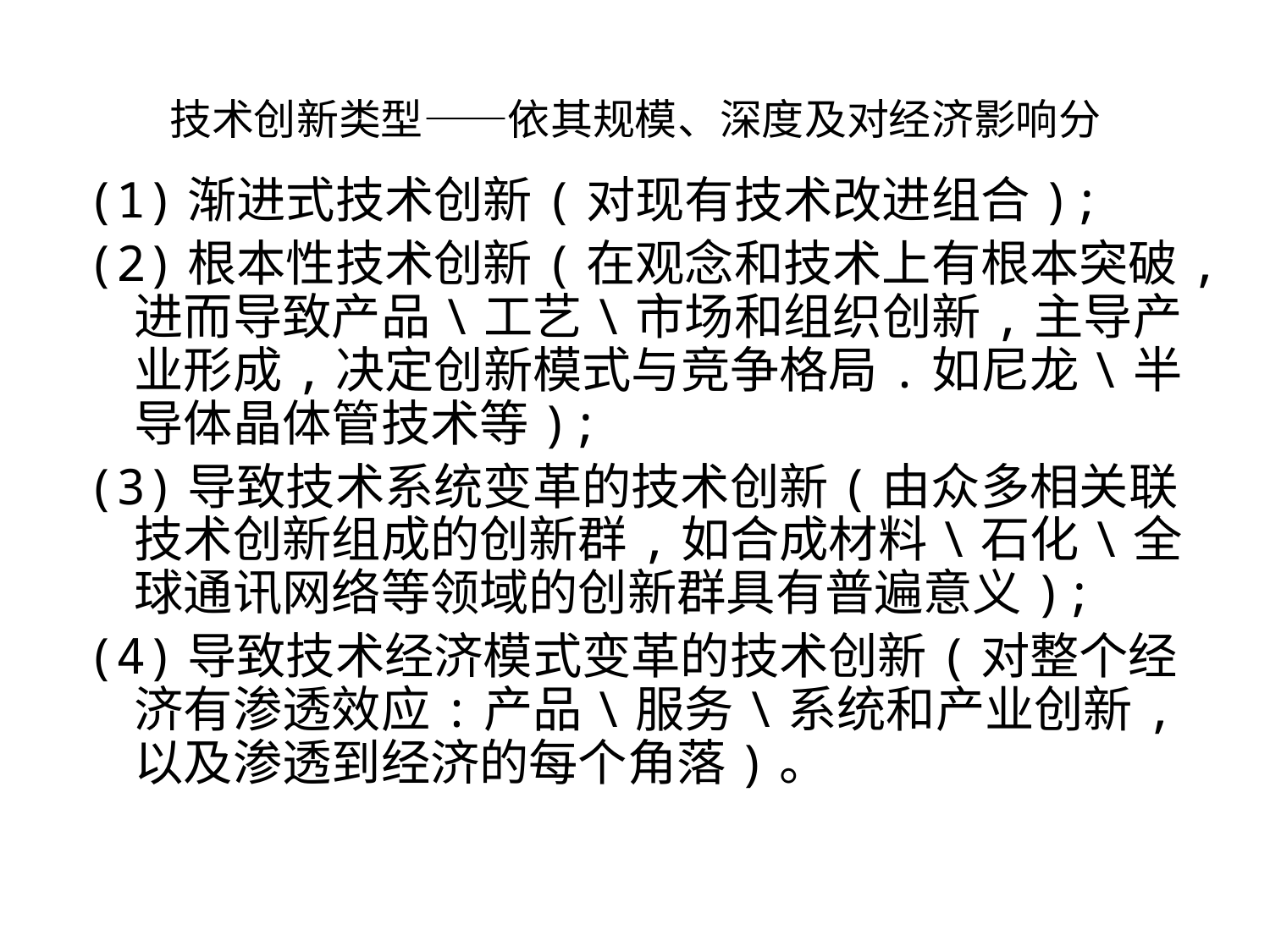

技术创新类型——依其规模、深度及对经济影响分
(1)渐进式技术创新(对现有技术改进组合);
(2)根本性技术创新(在观念和技术上有根本突破,进而导致产品\工艺\市场和组织创新,主导产业形成,决定创新模式与竞争格局.如尼龙\半导体晶体管技术等);
(3)导致技术系统变革的技术创新(由众多相关联技术创新组成的创新群,如合成材料\石化\全球通讯网络等领域的创新群具有普遍意义);
(4)导致技术经济模式变革的技术创新(对整个经济有渗透效应:产品\服务\系统和产业创新,以及渗透到经济的每个角落)。